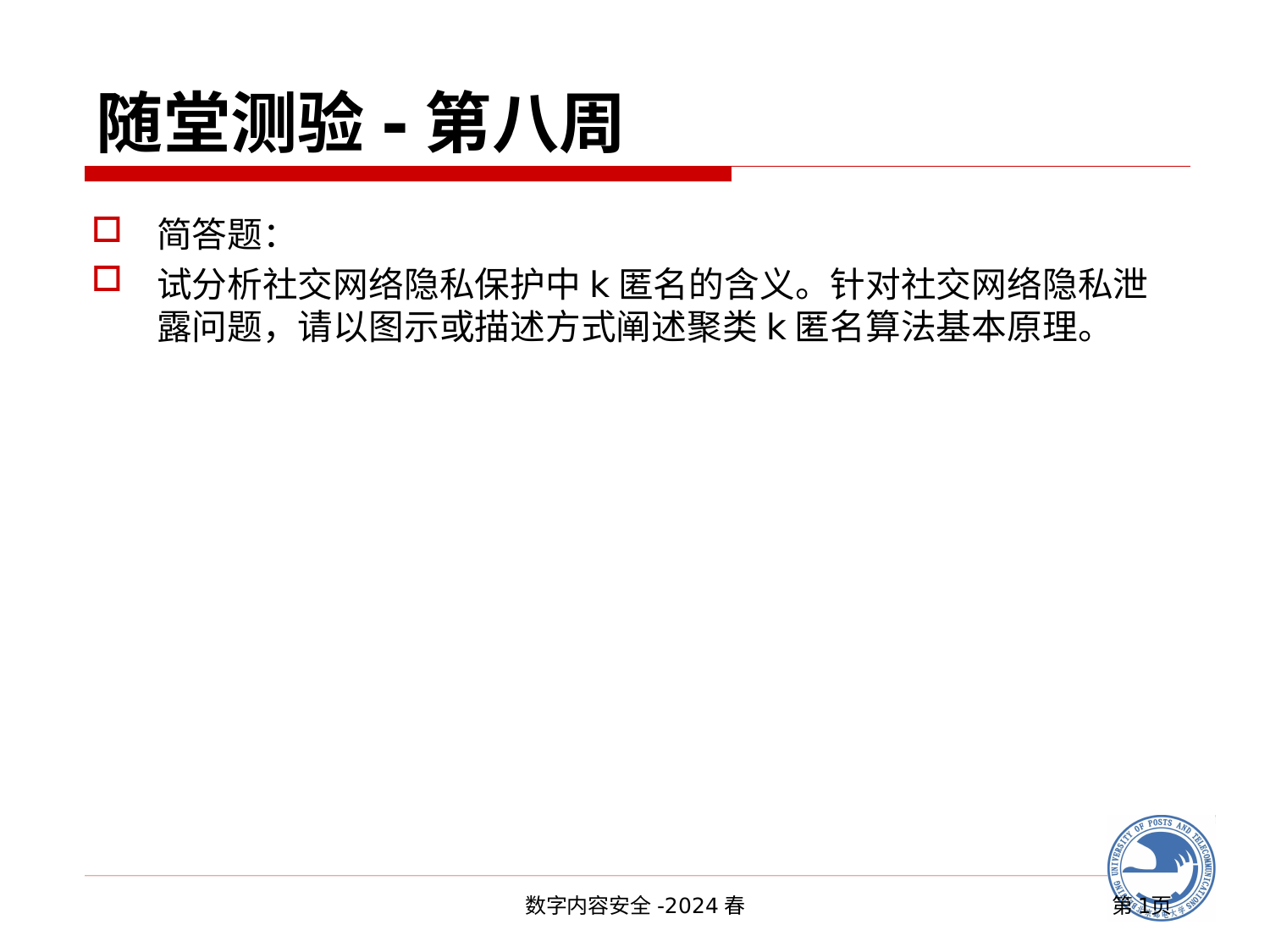

随堂测验-第八周
简答题：
试分析社交网络隐私保护中k匿名的含义。针对社交网络隐私泄露问题，请以图示或描述方式阐述聚类k匿名算法基本原理。
数字内容安全-2024春
第1页